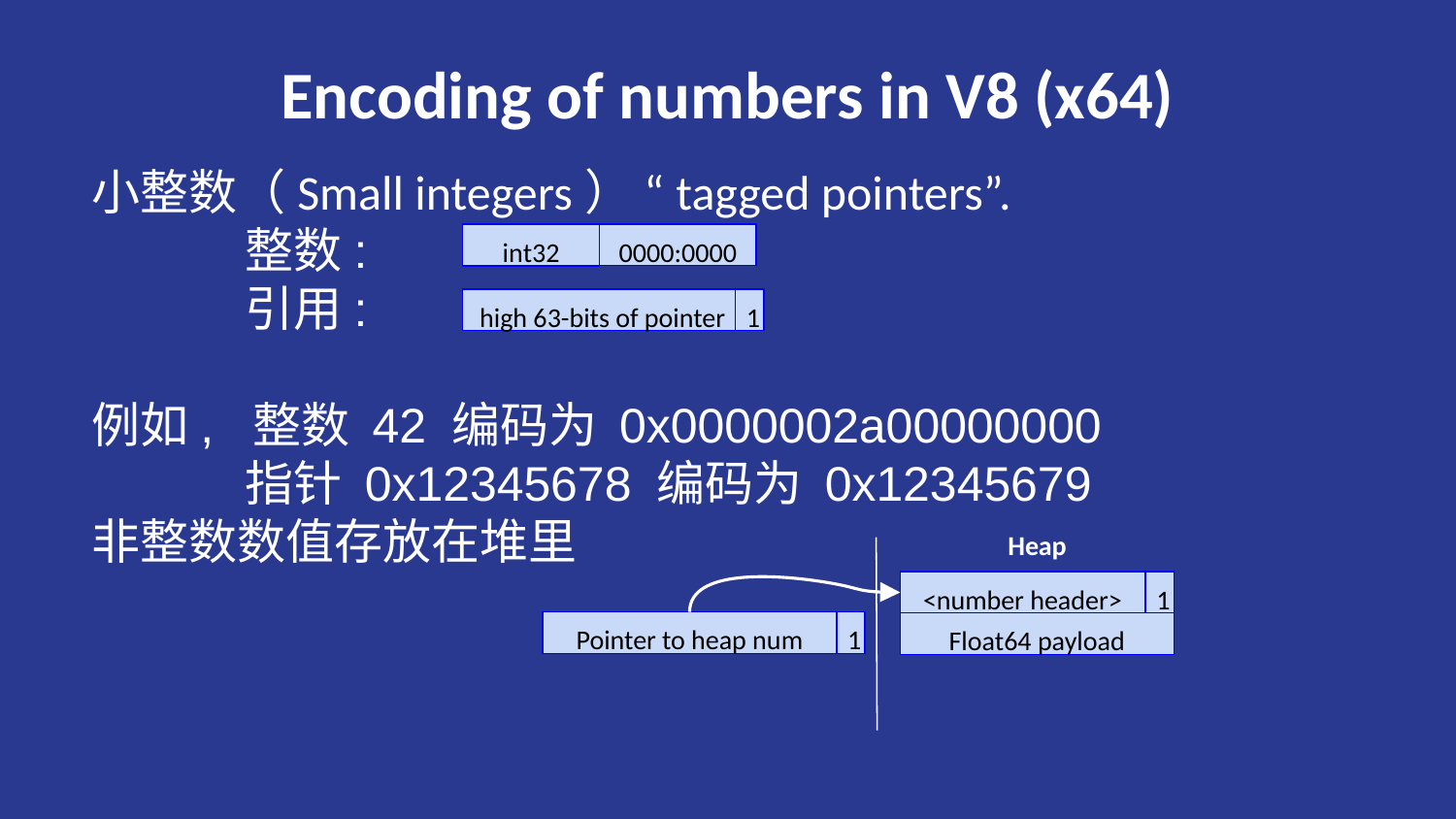

# Encoding of numbers in V8 (x64)
小整数（Small integers） “tagged pointers”.
             整数:
             引用:

例如,  整数 42 编码为 0x0000002a00000000
        指针 0x12345678 编码为 0x12345679
非整数数值存放在堆里

0000:0000
int32
1
high 63-bits of pointer
Heap
<number header>
1
1
Pointer to heap num
Float64 payload